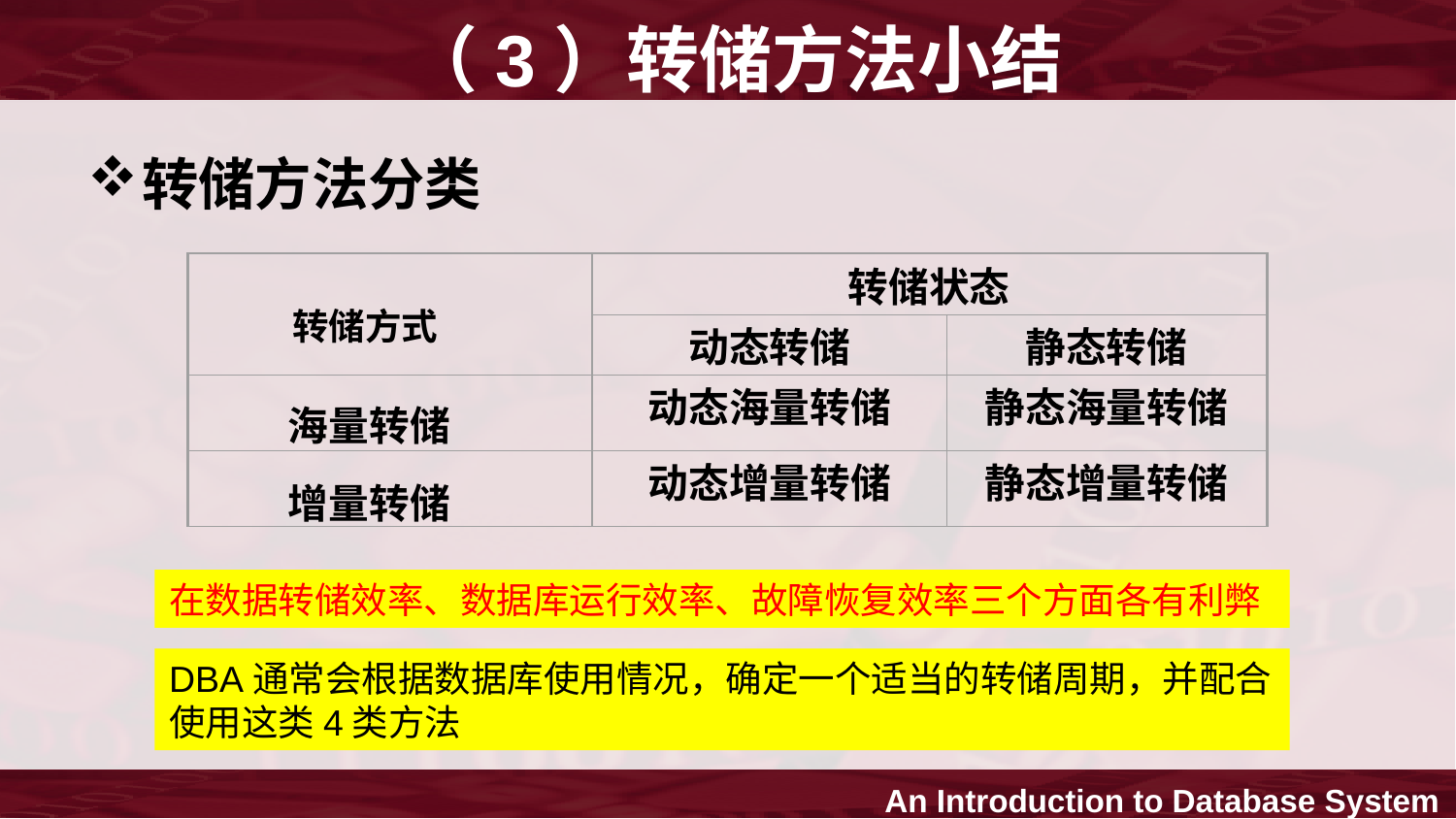

（3）转储方法小结
转储方法分类

转储状态

动态转储

静态转储

海量转储

动态海量转储

静态海量转储

增量转储

动态增量转储

静态增量转储
转储方式
在数据转储效率、数据库运行效率、故障恢复效率三个方面各有利弊
DBA通常会根据数据库使用情况，确定一个适当的转储周期，并配合使用这类4类方法